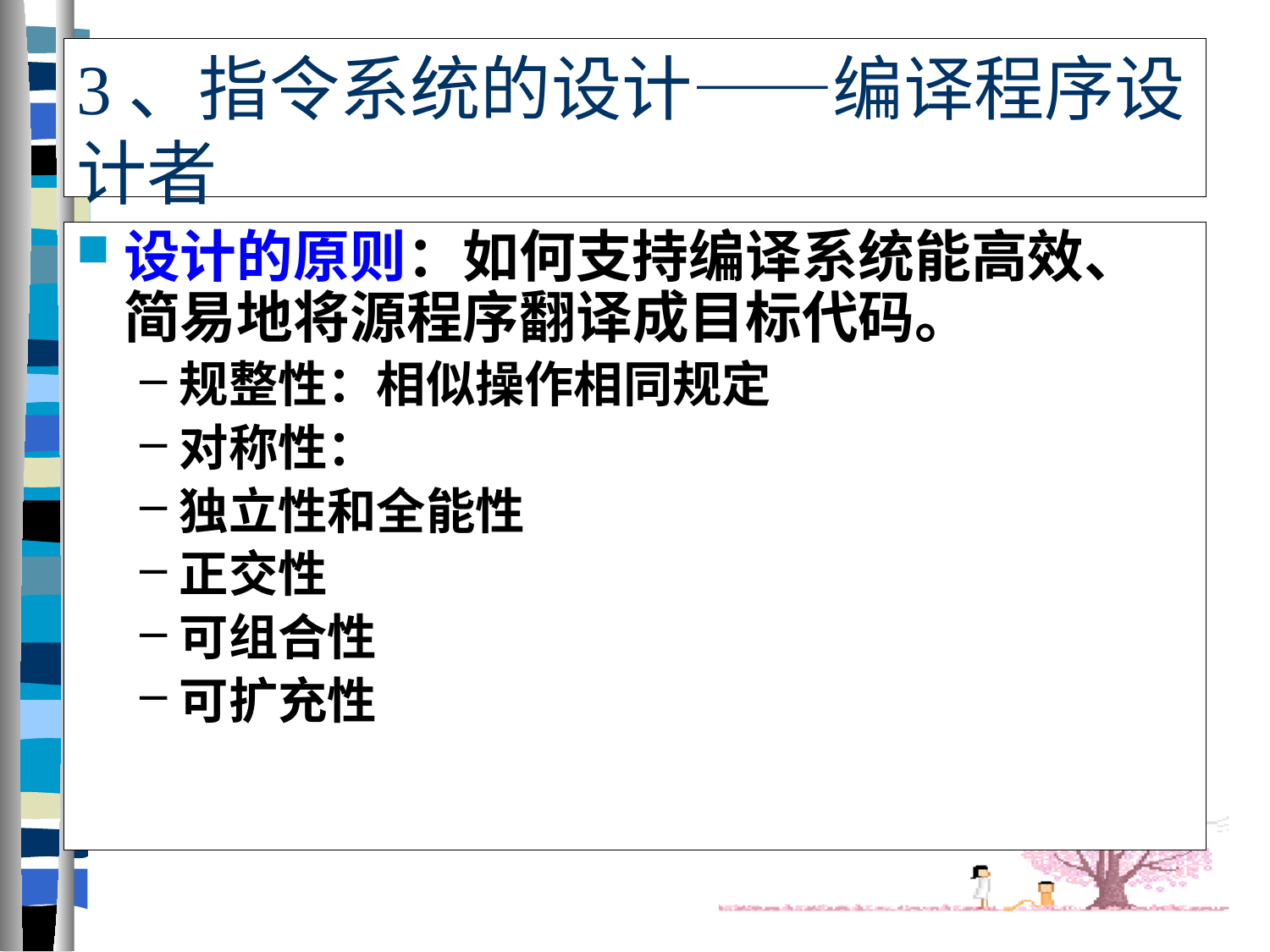

# 3、指令系统的设计——编译程序设计者
设计的原则：如何支持编译系统能高效、简易地将源程序翻译成目标代码。
规整性：相似操作相同规定
对称性：
独立性和全能性
正交性
可组合性
可扩充性